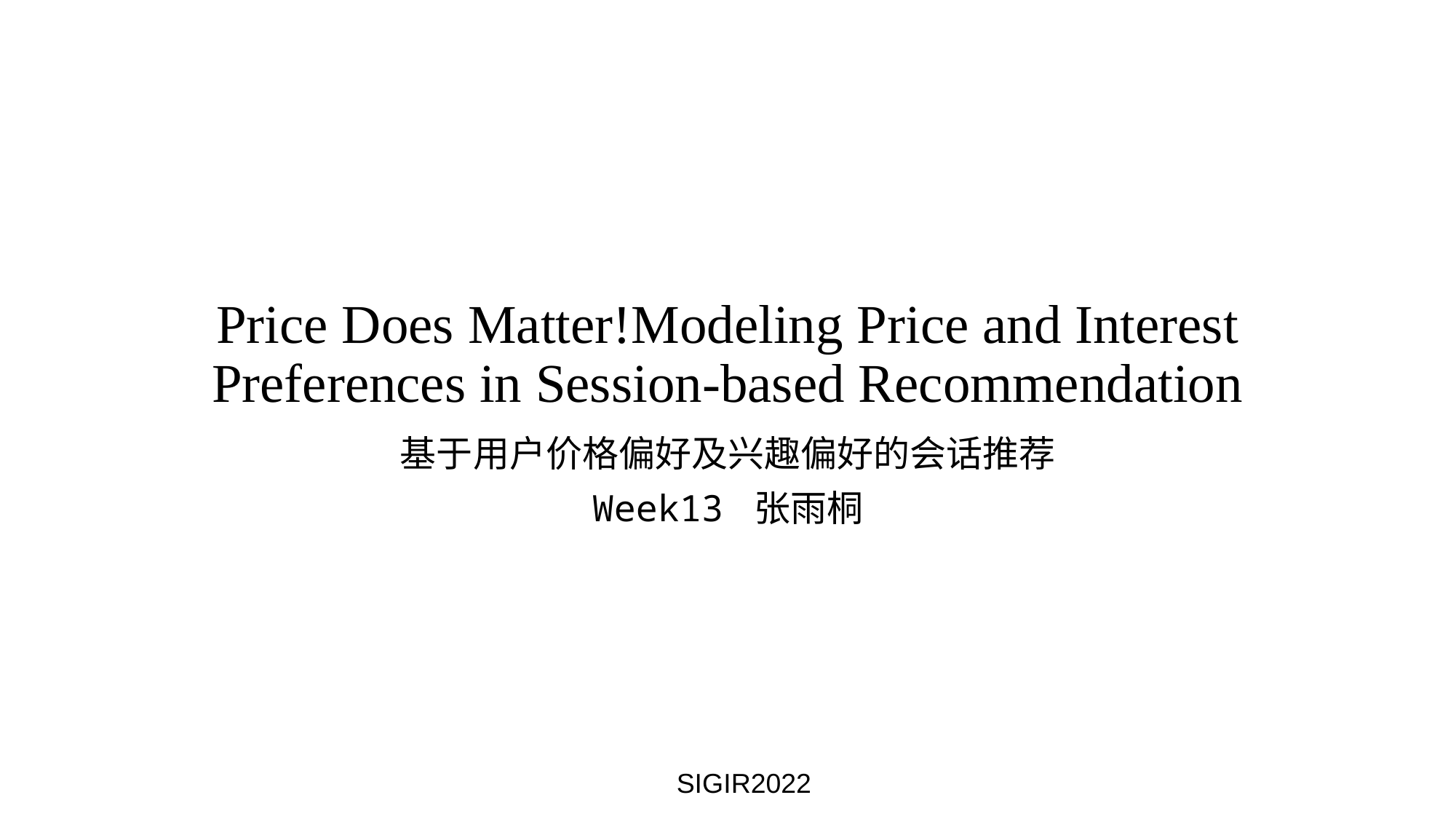

# Price Does Matter!Modeling Price and Interest Preferences in Session-based Recommendation
基于用户价格偏好及兴趣偏好的会话推荐
Week13 张雨桐
SIGIR2022